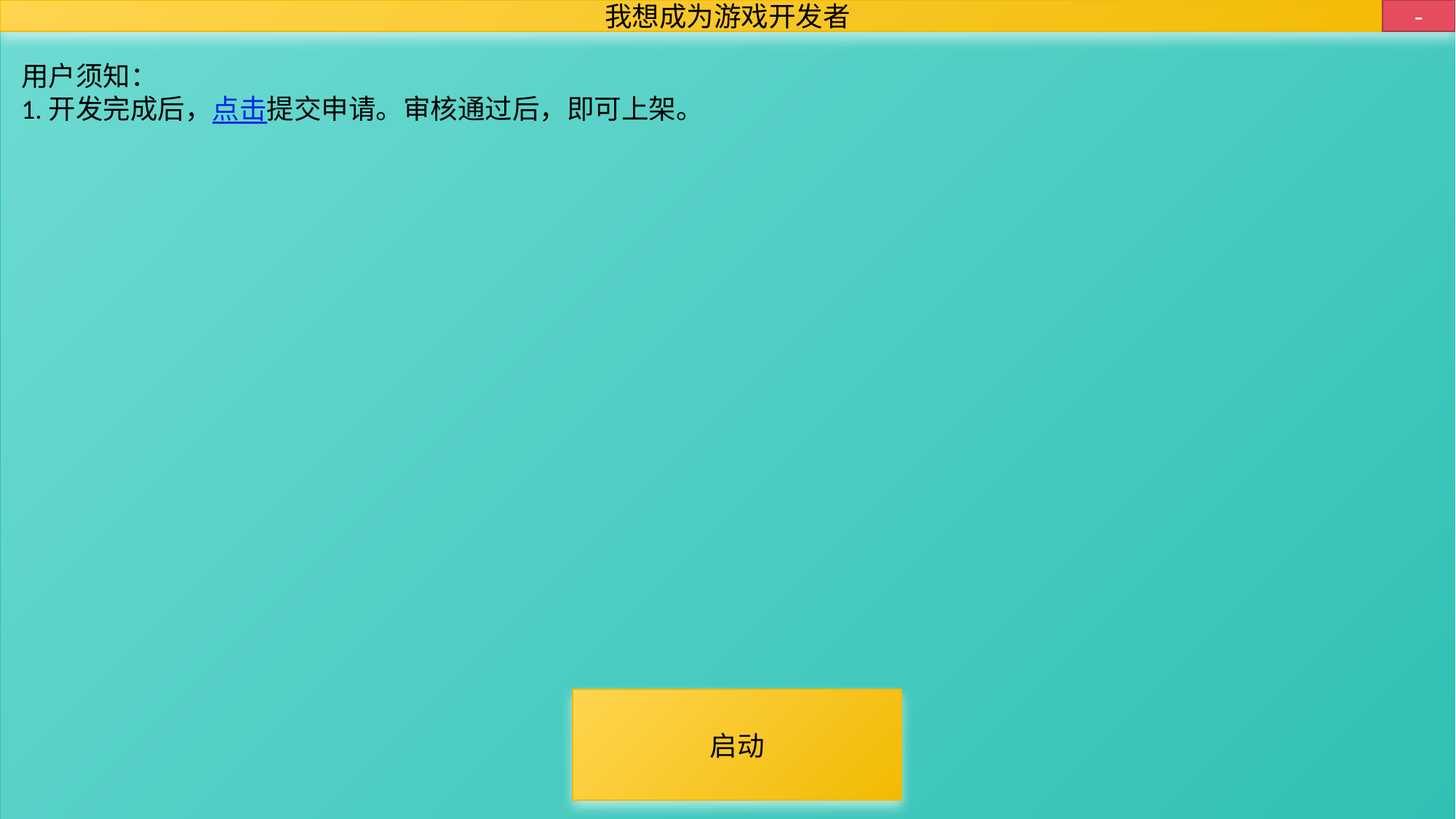

我想成为游戏开发者
-
用户须知：
1.开发完成后，点击提交申请。审核通过后，即可上架。
启动